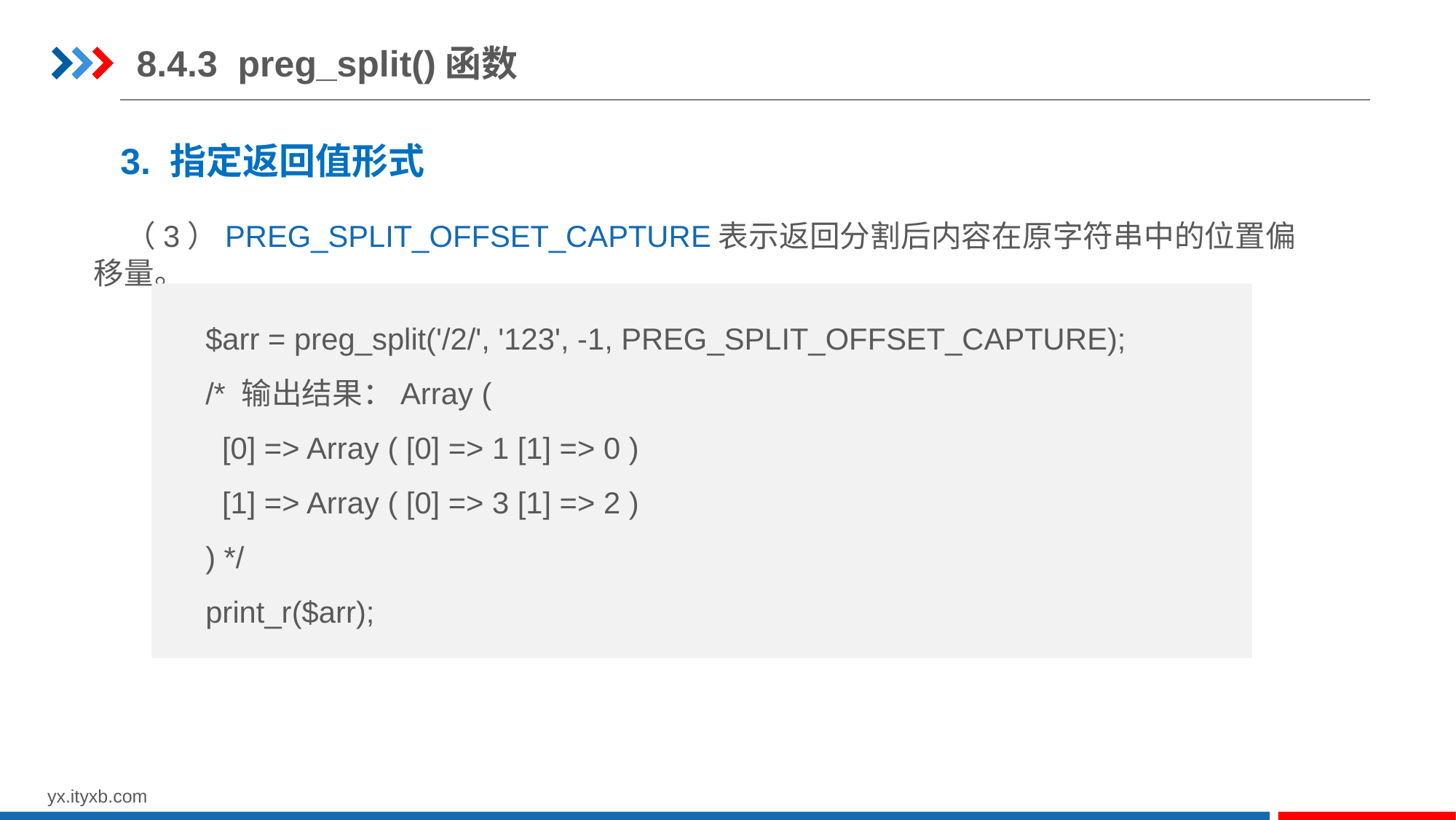

8.4.3  preg_split()函数
3. 指定返回值形式
（3）PREG_SPLIT_OFFSET_CAPTURE表示返回分割后内容在原字符串中的位置偏移量。

$arr = preg_split('/2/', '123', -1, PREG_SPLIT_OFFSET_CAPTURE);
/* 输出结果：Array (
  [0] => Array ( [0] => 1 [1] => 0 )
  [1] => Array ( [0] => 3 [1] => 2 )
) */
print_r($arr);